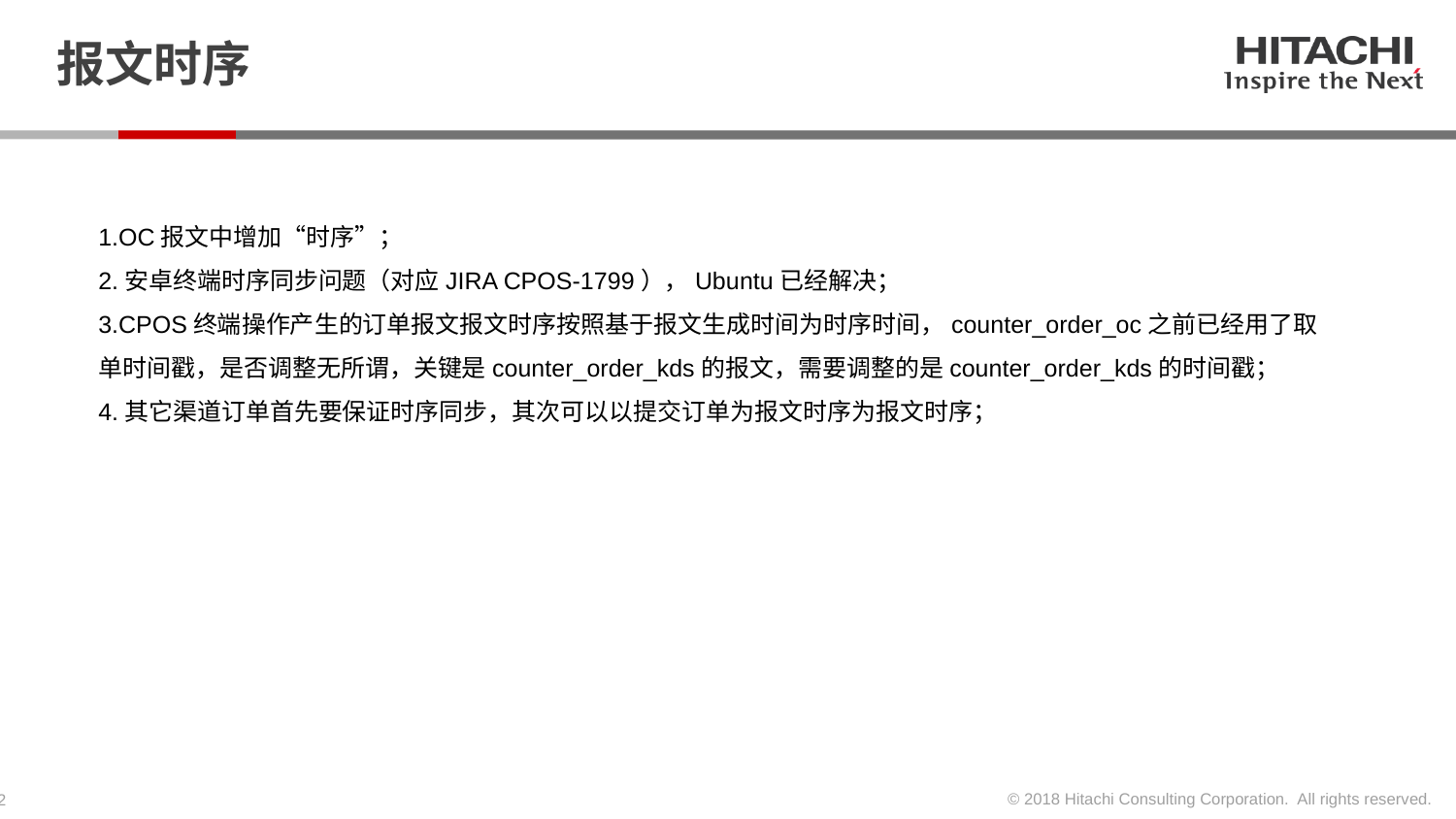

# 报文时序
1.OC报文中增加“时序”；
2.安卓终端时序同步问题（对应JIRA CPOS-1799），Ubuntu已经解决；
3.CPOS终端操作产生的订单报文报文时序按照基于报文生成时间为时序时间，counter_order_oc之前已经用了取单时间戳，是否调整无所谓，关键是counter_order_kds的报文，需要调整的是counter_order_kds的时间戳；
4.其它渠道订单首先要保证时序同步，其次可以以提交订单为报文时序为报文时序；